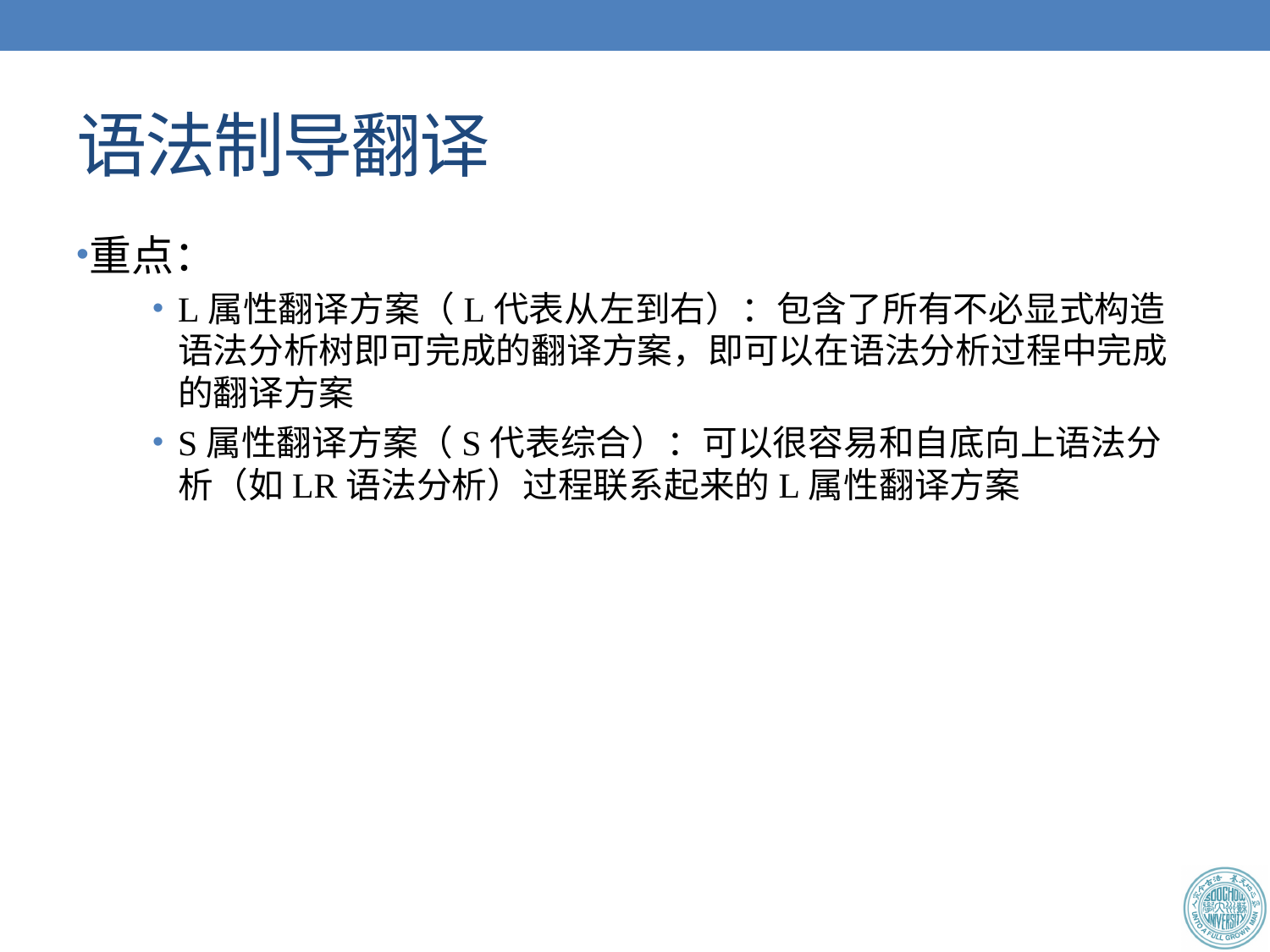

# 语法制导翻译
重点：
L属性翻译方案（L代表从左到右）：包含了所有不必显式构造语法分析树即可完成的翻译方案，即可以在语法分析过程中完成的翻译方案
S属性翻译方案（S代表综合）：可以很容易和自底向上语法分析（如LR语法分析）过程联系起来的L属性翻译方案